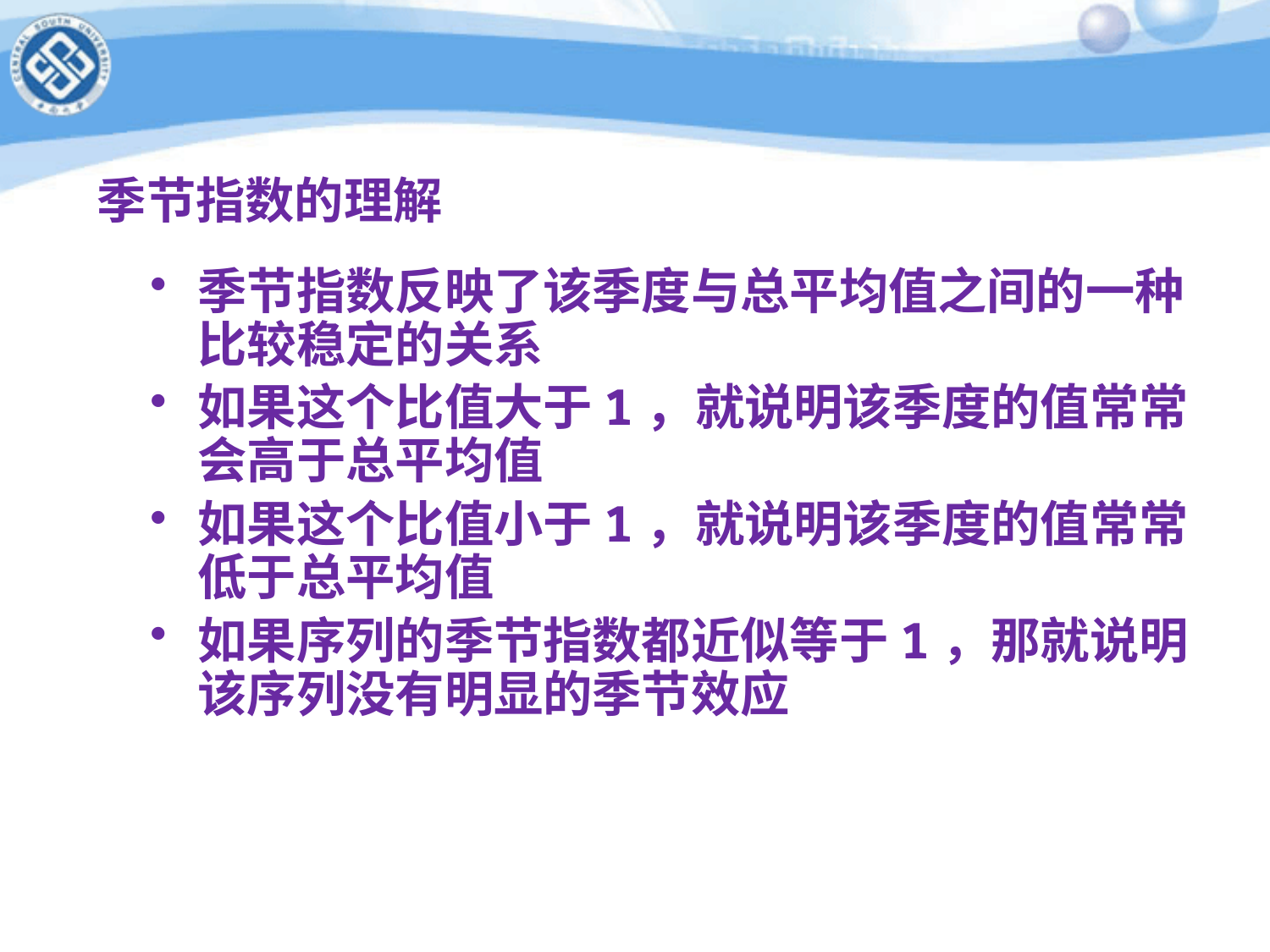

# 季节指数的理解
季节指数反映了该季度与总平均值之间的一种比较稳定的关系
如果这个比值大于1，就说明该季度的值常常会高于总平均值
如果这个比值小于1，就说明该季度的值常常低于总平均值
如果序列的季节指数都近似等于1，那就说明该序列没有明显的季节效应